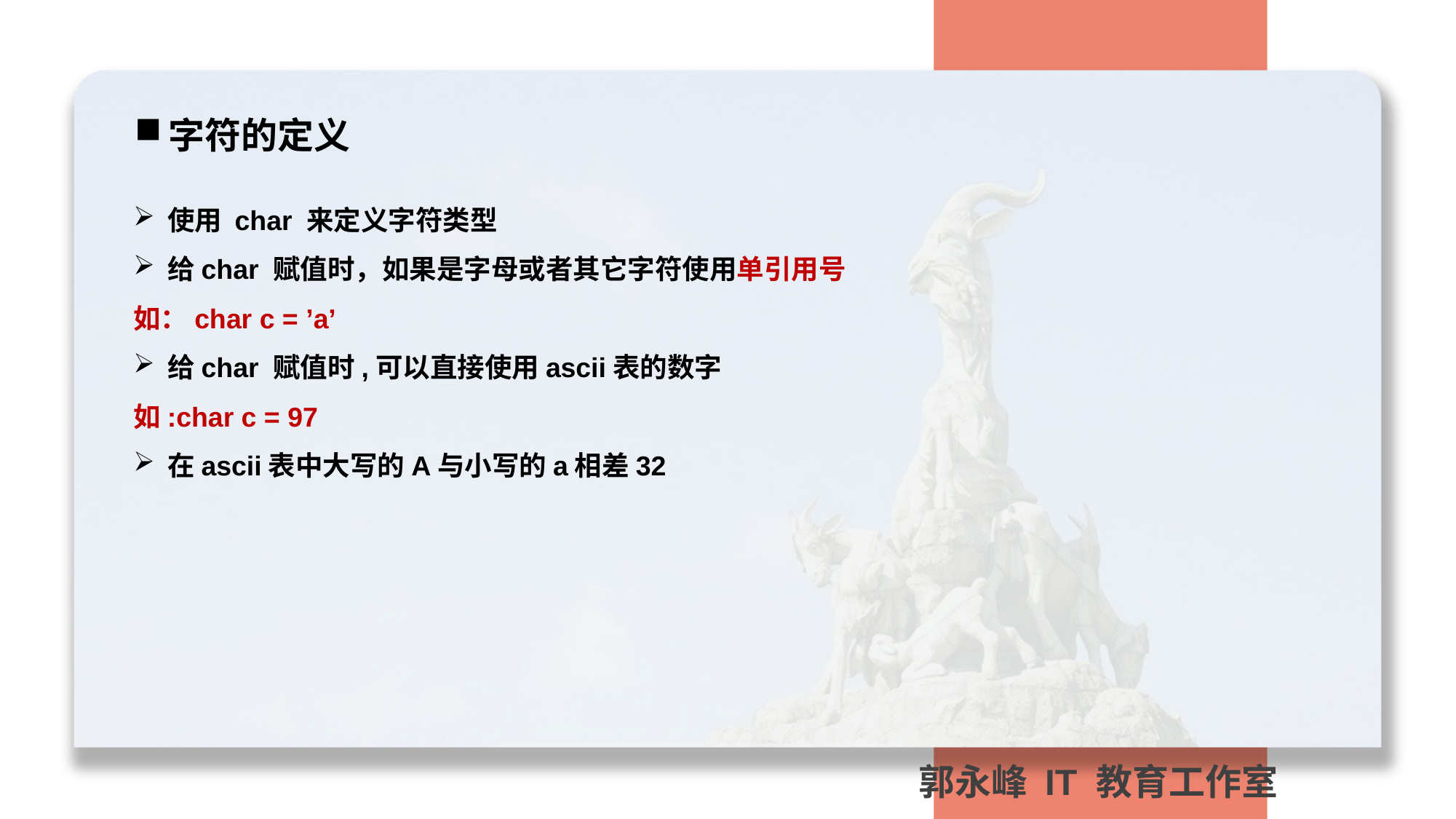

字符的定义
使用 char 来定义字符类型
给char 赋值时，如果是字母或者其它字符使用单引用号
如：char c = ’a’
给char 赋值时,可以直接使用ascii表的数字
如:char c = 97
在ascii表中大写的A与小写的a相差32